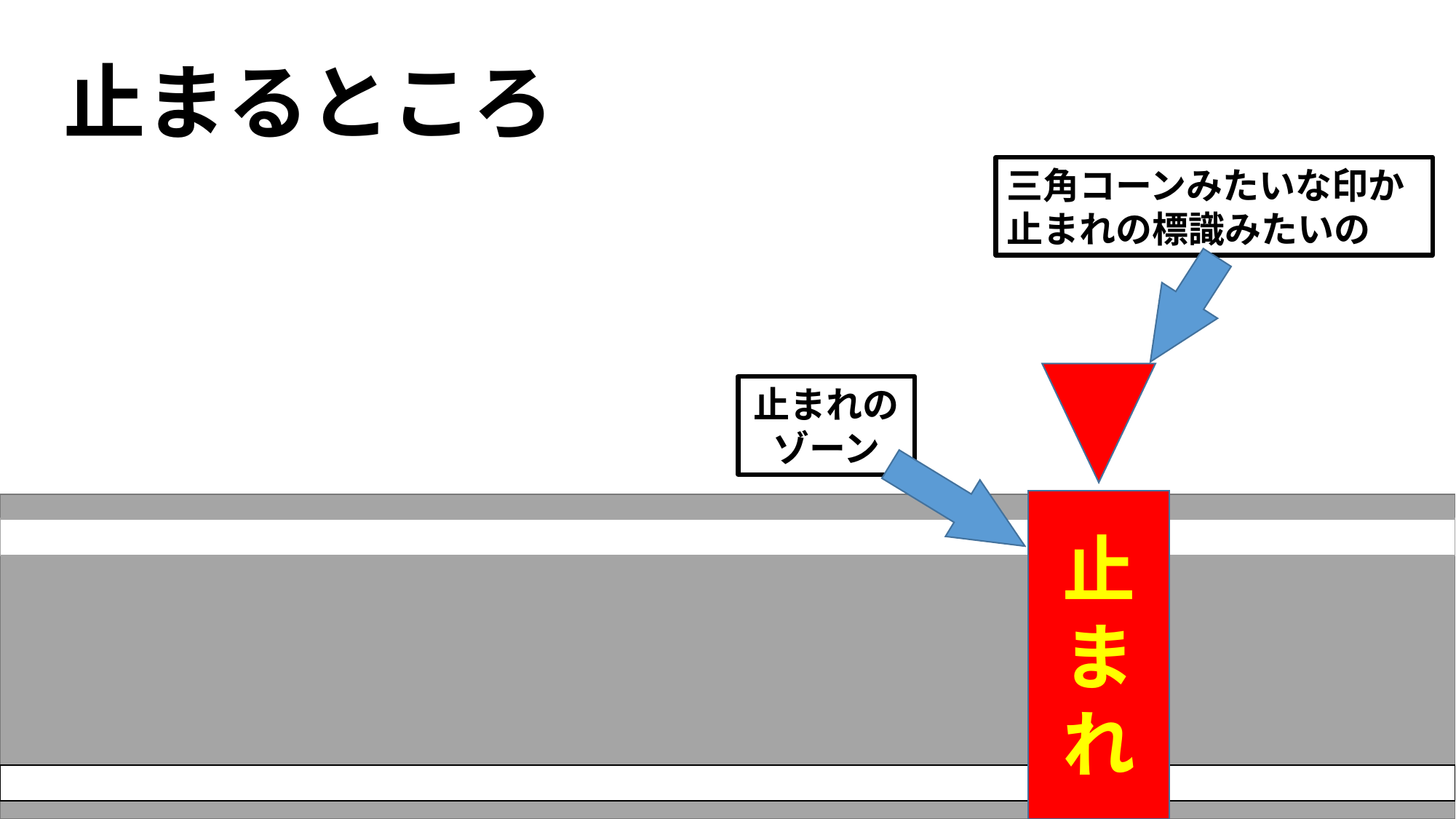

止まるところ
三角コーンみたいな印か
止まれの標識みたいの

止まれのゾーン

止
ま
れ